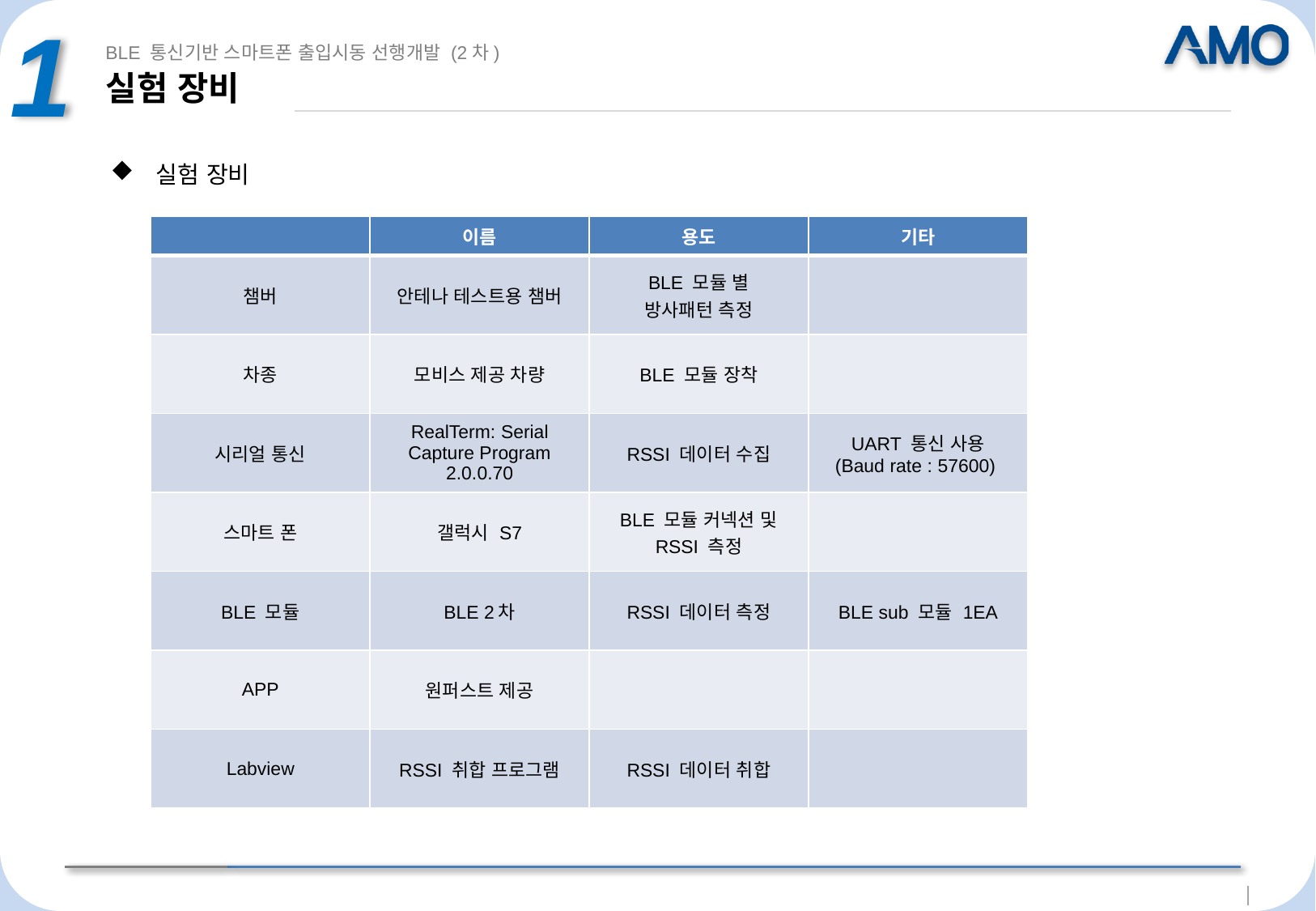

1
BLE 통신기반 스마트폰 출입시동 선행개발 (2차)
# 실험 장비
실험 장비
|  | 이름 | 용도 | 기타 |
| --- | --- | --- | --- |
| 챔버 | 안테나 테스트용 챔버 | BLE 모듈 별 방사패턴 측정 |  |
| 차종 | 모비스 제공 차량 | BLE 모듈 장착 |  |
| 시리얼 통신 | RealTerm: Serial Capture Program 2.0.0.70 | RSSI 데이터 수집 | UART 통신 사용 (Baud rate : 57600) |
| 스마트 폰 | 갤럭시 S7 | BLE 모듈 커넥션 및 RSSI 측정 |  |
| BLE 모듈 | BLE 2차 | RSSI 데이터 측정 | BLE sub 모듈 1EA |
| APP | 원퍼스트 제공 |  |  |
| Labview | RSSI 취합 프로그램 | RSSI 데이터 취합 |  |